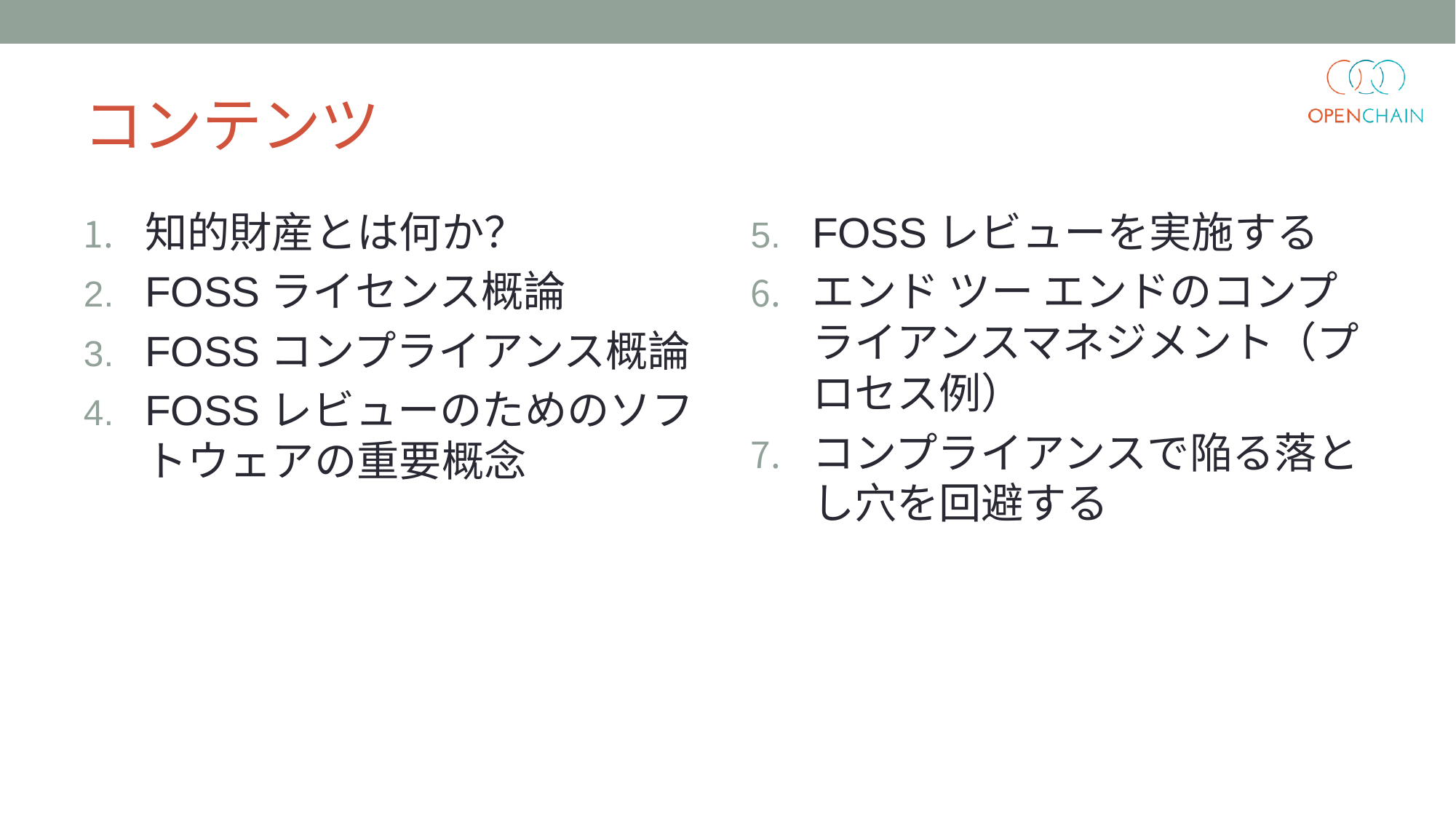

# コンテンツ
知的財産とは何か？
FOSSライセンス概論
FOSSコンプライアンス概論
FOSSレビューのためのソフトウェアの重要概念
FOSSレビューを実施する
エンド ツー エンドのコンプライアンスマネジメント（プロセス例）
コンプライアンスで陥る落とし穴を回避する